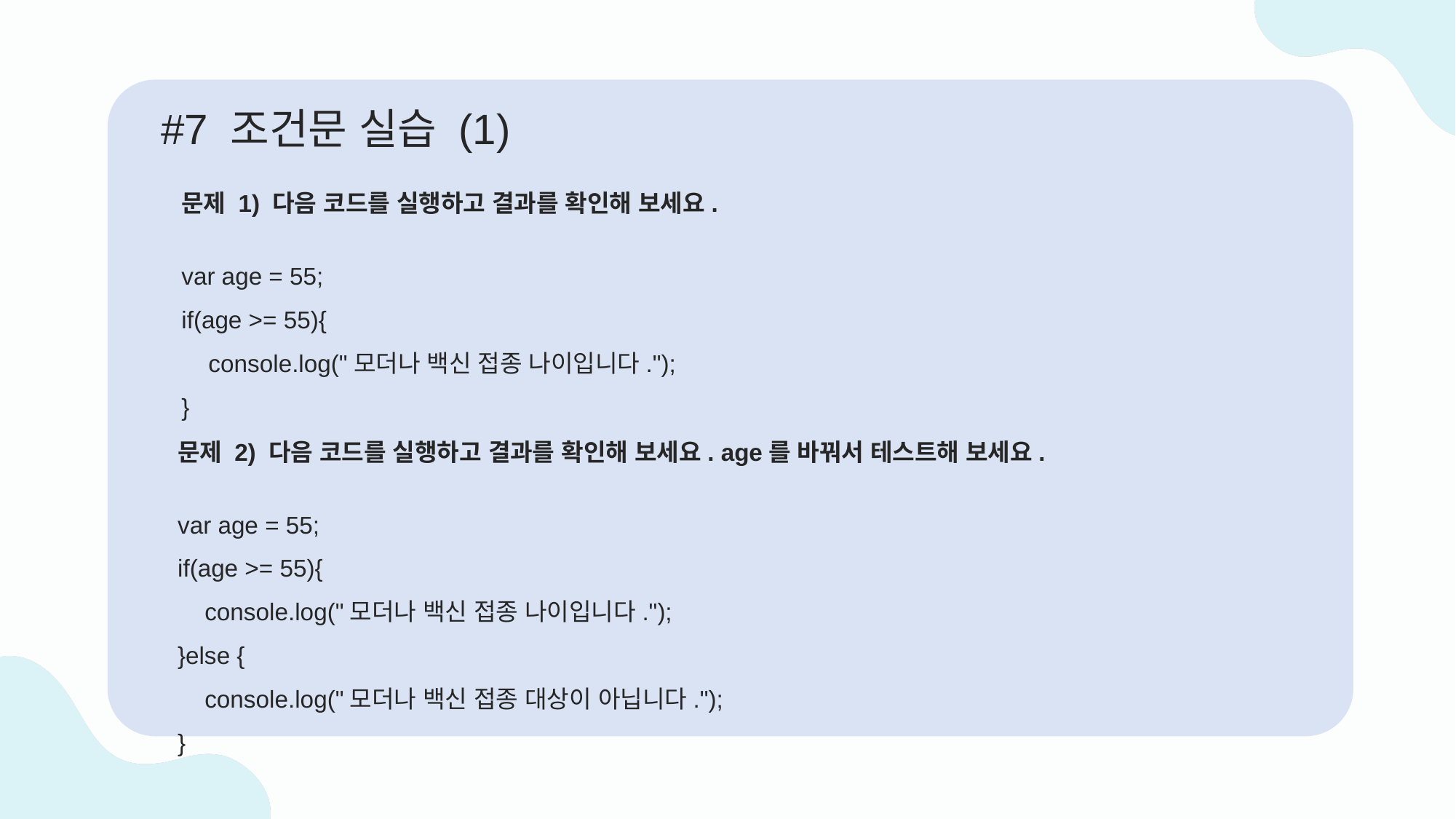

#7 조건문 실습 (1)
문제 1) 다음 코드를 실행하고 결과를 확인해 보세요.

var age = 55;
if(age >= 55){
    console.log("모더나 백신 접종 나이입니다.");
}
문제 2) 다음 코드를 실행하고 결과를 확인해 보세요. age를 바꿔서 테스트해 보세요.

var age = 55;
if(age >= 55){
    console.log("모더나 백신 접종 나이입니다.");
}else {
    console.log("모더나 백신 접종 대상이 아닙니다.");
}